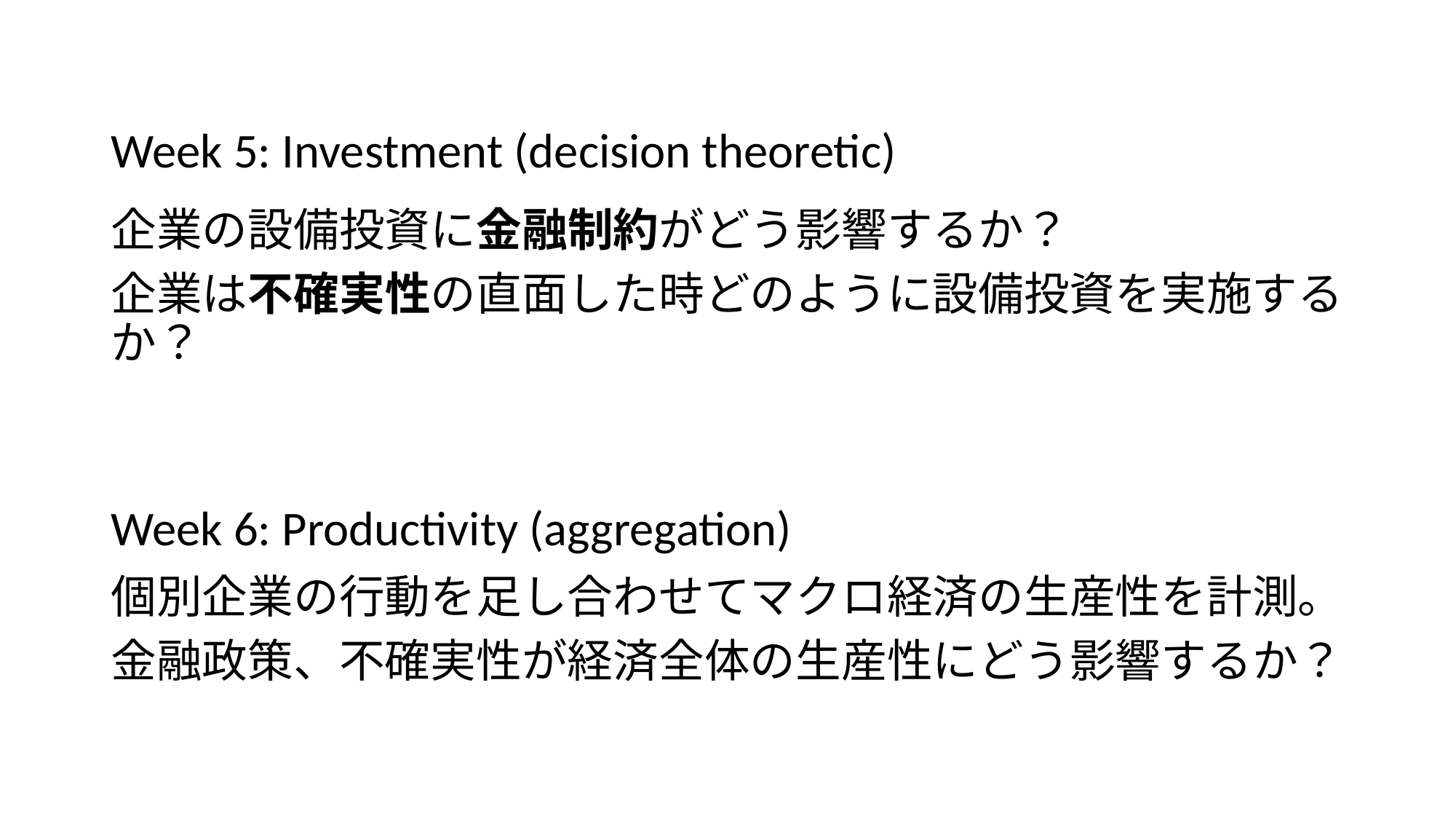

# Week 5: Investment (decision theoretic)
企業の設備投資に金融制約がどう影響するか？
企業は不確実性の直面した時どのように設備投資を実施するか？

個別企業の行動を足し合わせてマクロ経済の生産性を計測。
金融政策、不確実性が経済全体の生産性にどう影響するか？
Week 6: Productivity (aggregation)